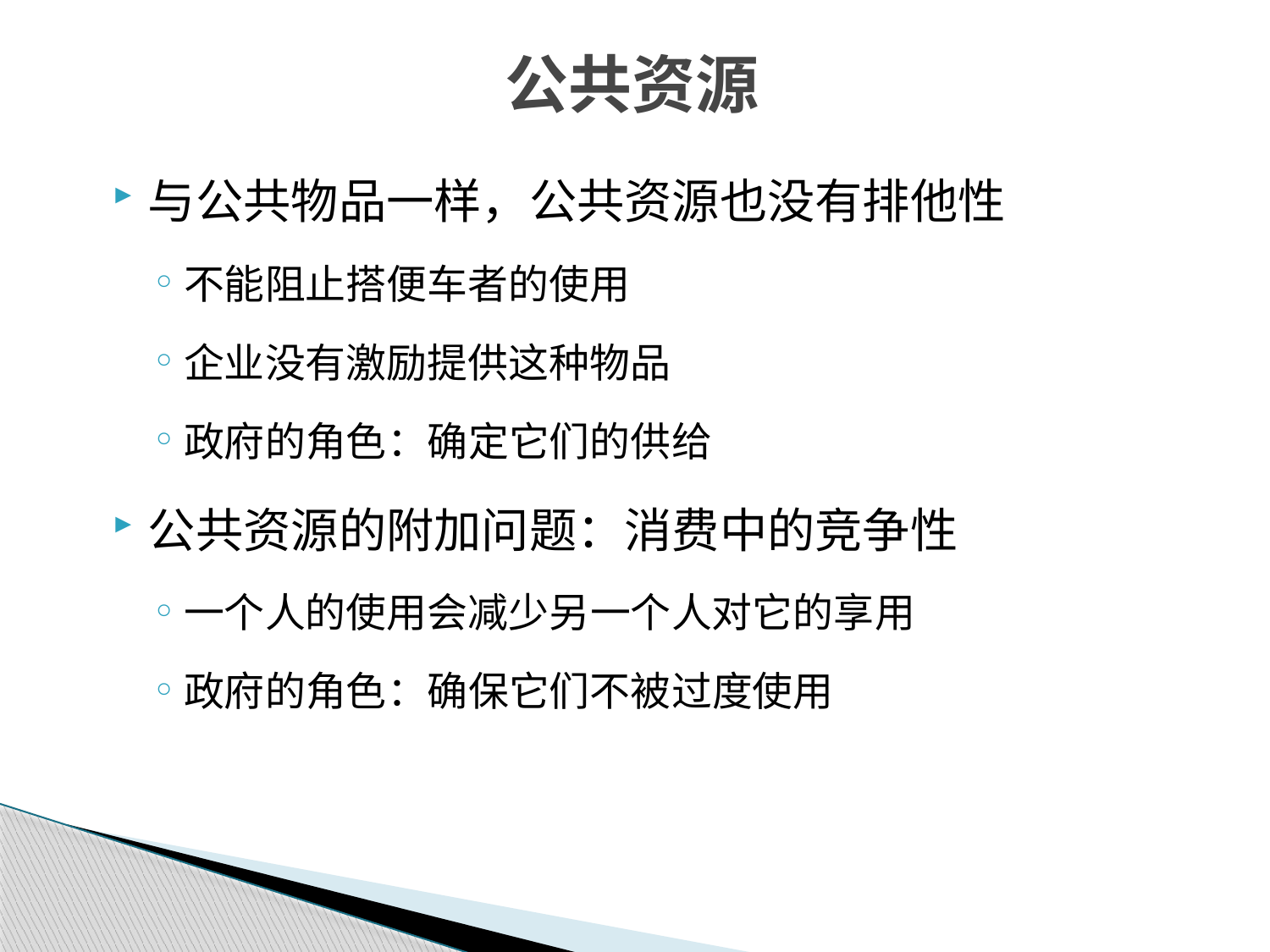

公共资源
与公共物品一样，公共资源也没有排他性
不能阻止搭便车者的使用
企业没有激励提供这种物品
政府的角色：确定它们的供给
公共资源的附加问题：消费中的竞争性
一个人的使用会减少另一个人对它的享用
政府的角色：确保它们不被过度使用